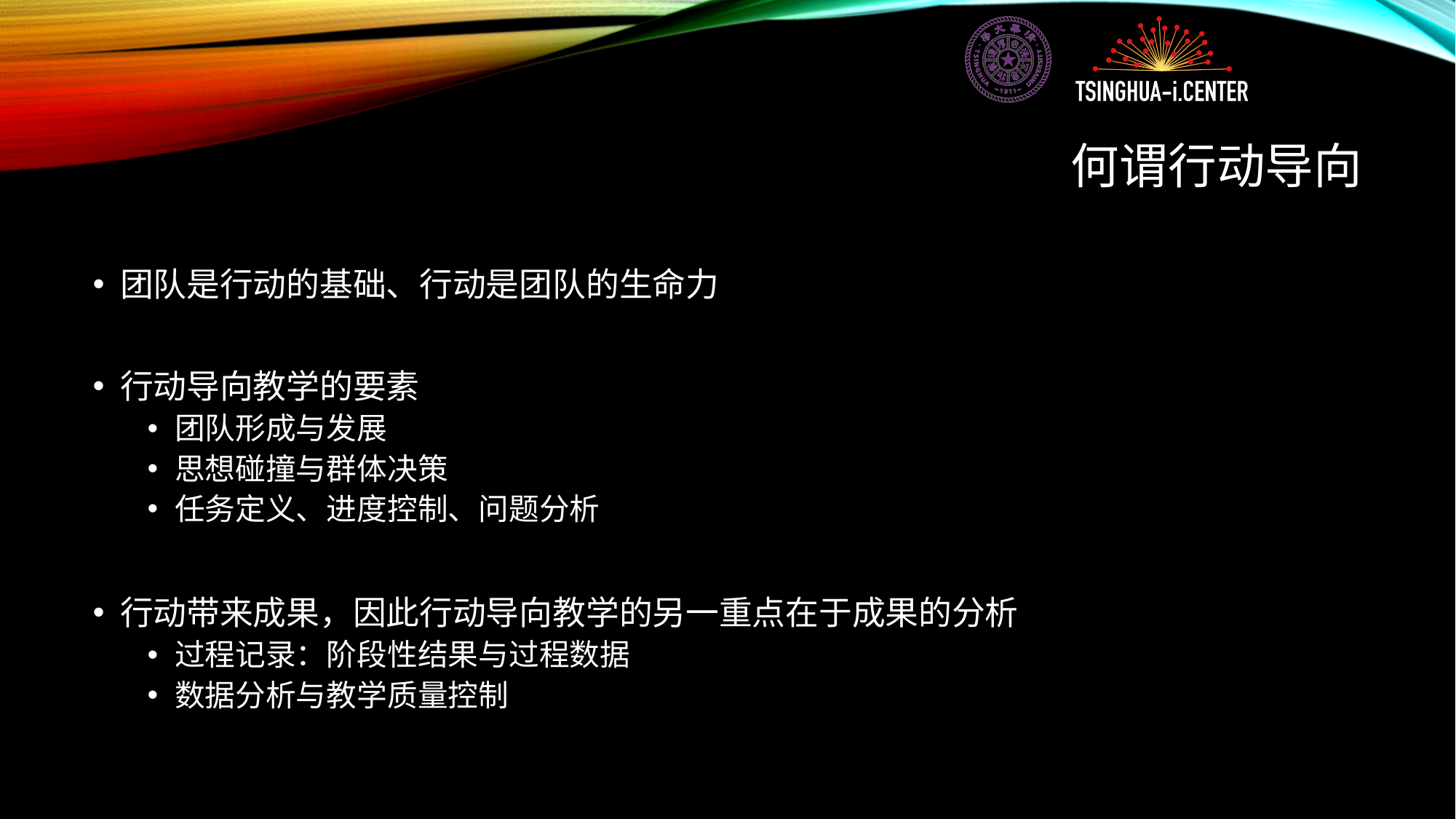

# 何谓行动导向
团队是行动的基础、行动是团队的生命力

行动导向教学的要素
团队形成与发展
思想碰撞与群体决策
任务定义、进度控制、问题分析

行动带来成果，因此行动导向教学的另一重点在于成果的分析
过程记录：阶段性结果与过程数据
数据分析与教学质量控制